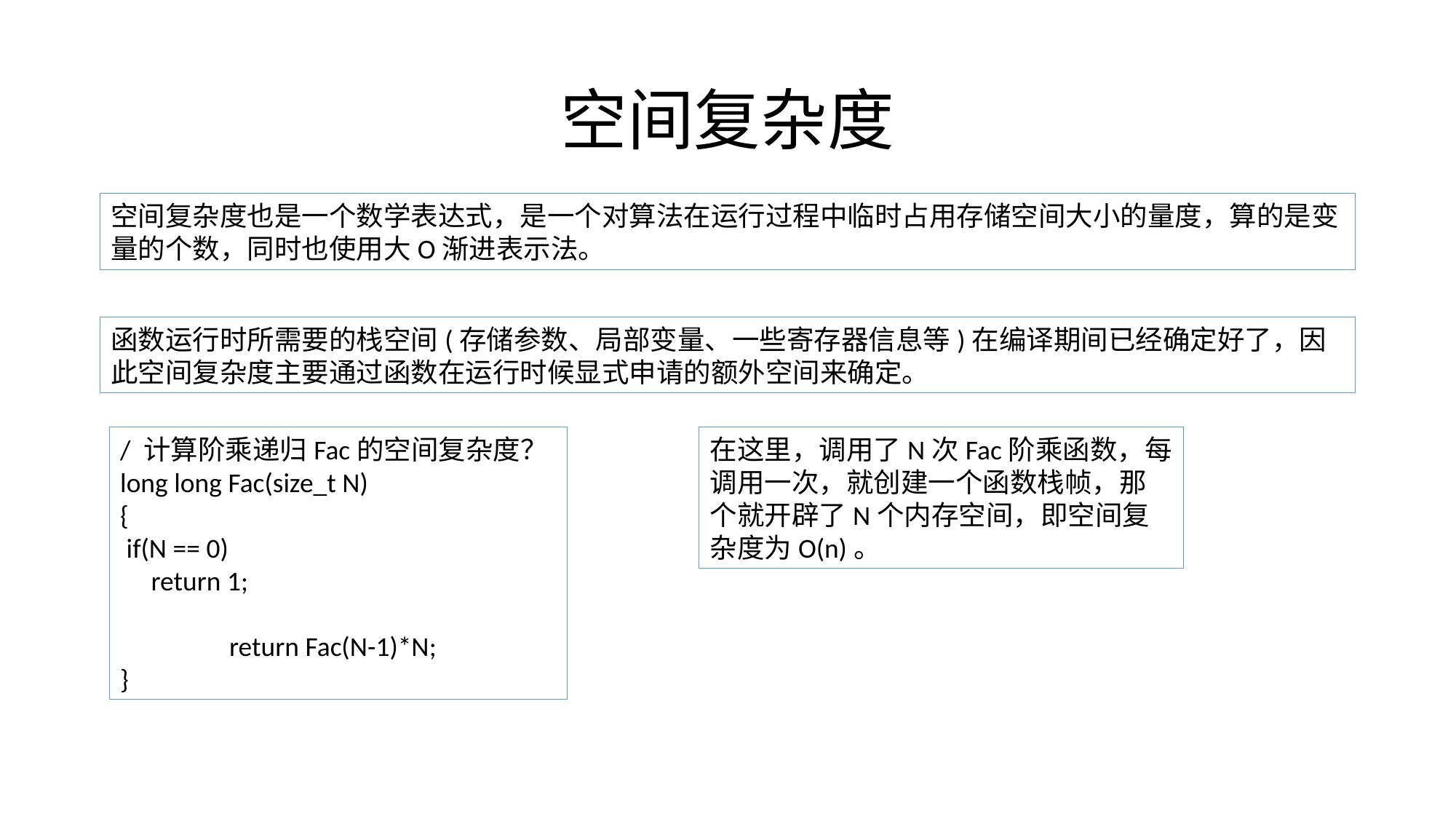

# 空间复杂度
空间复杂度也是一个数学表达式，是一个对算法在运行过程中临时占用存储空间大小的量度，算的是变量的个数，同时也使用大O渐进表示法。
函数运行时所需要的栈空间(存储参数、局部变量、一些寄存器信息等)在编译期间已经确定好了，因此空间复杂度主要通过函数在运行时候显式申请的额外空间来确定。
/ 计算阶乘递归Fac的空间复杂度？
long long Fac(size_t N)
{
 if(N == 0)
     return 1;

	return Fac(N-1)*N;
}
在这里，调用了N次Fac阶乘函数，每调用一次，就创建一个函数栈帧，那个就开辟了N个内存空间，即空间复杂度为O(n)。